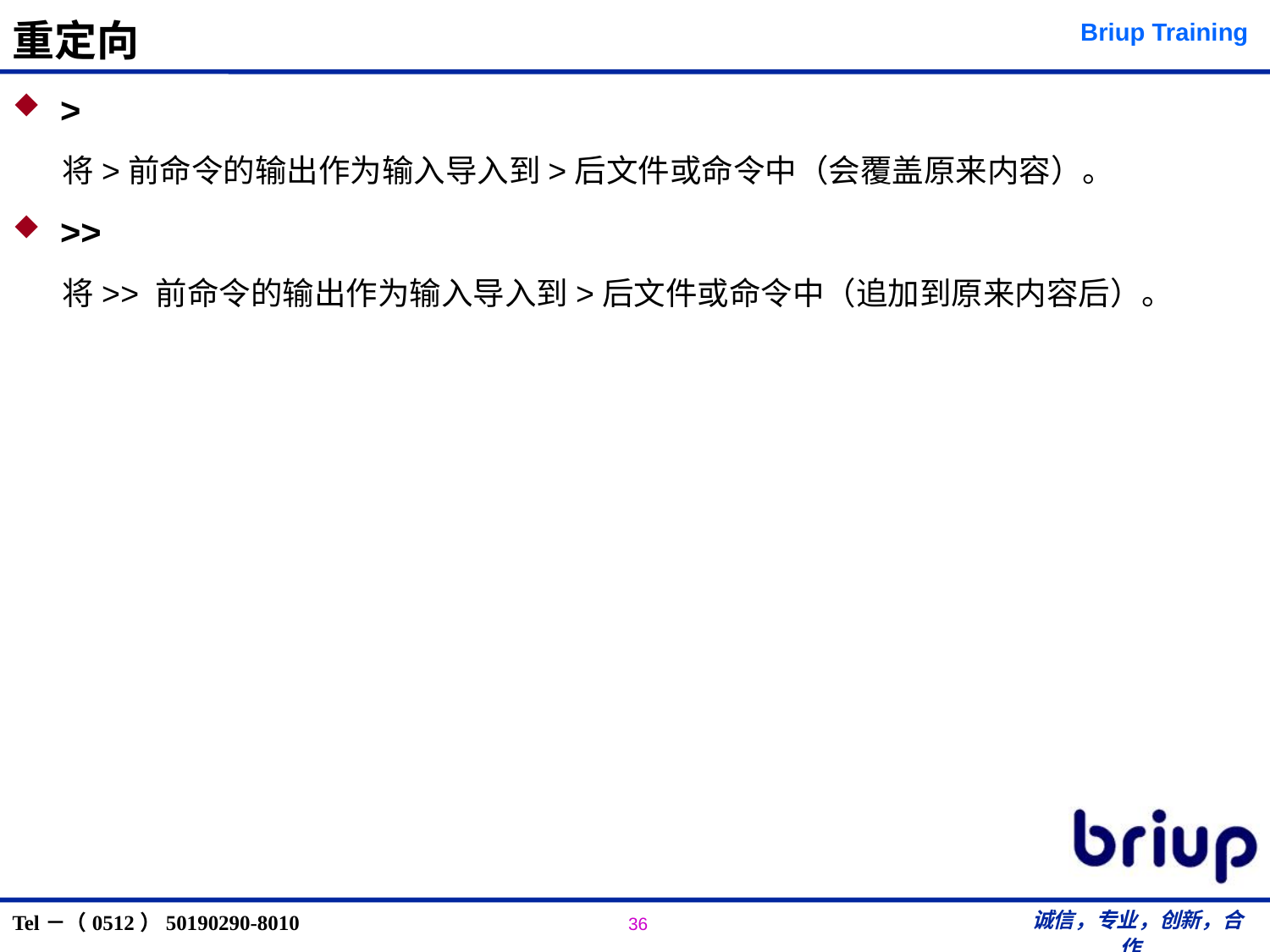

# 重定向
>
将>前命令的输出作为输入导入到>后文件或命令中（会覆盖原来内容）。
>>
将>> 前命令的输出作为输入导入到>后文件或命令中（追加到原来内容后）。